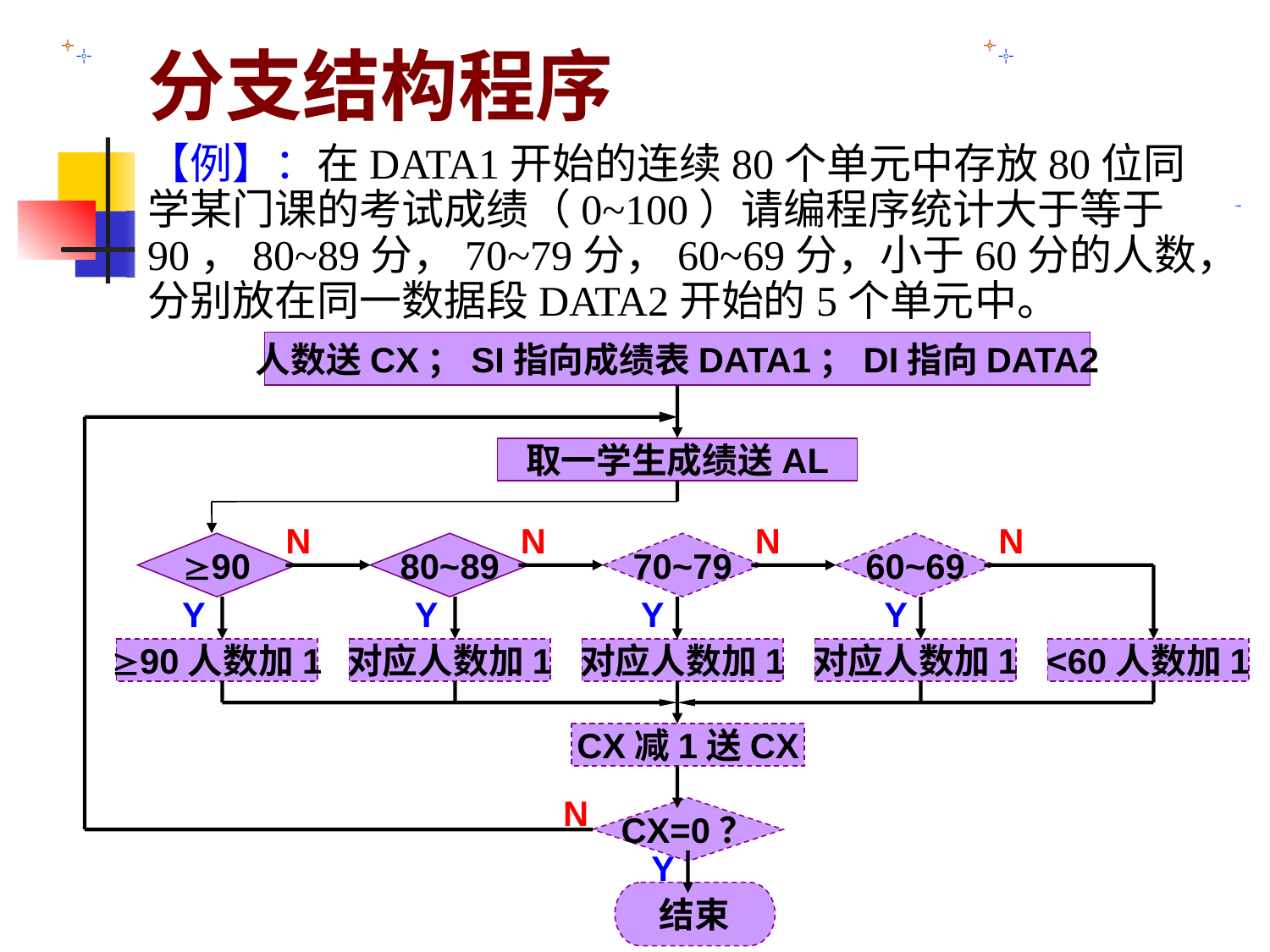

# 分支结构程序
【例】：在DATA1开始的连续80个单元中存放80位同学某门课的考试成绩（0~100）请编程序统计大于等于90，80~89分，70~79分，60~69分，小于60分的人数，分别放在同一数据段DATA2开始的5个单元中。
人数送CX；SI指向成绩表DATA1；DI指向DATA2

取一学生成绩送AL

N
N
N
N
≥90
80~89
70~79
60~69

Y
Y
Y
Y

≥90人数加1
对应人数加1
对应人数加1
对应人数加1
<60人数加1

CX减1送CX

N
CX=0？

Y

结束